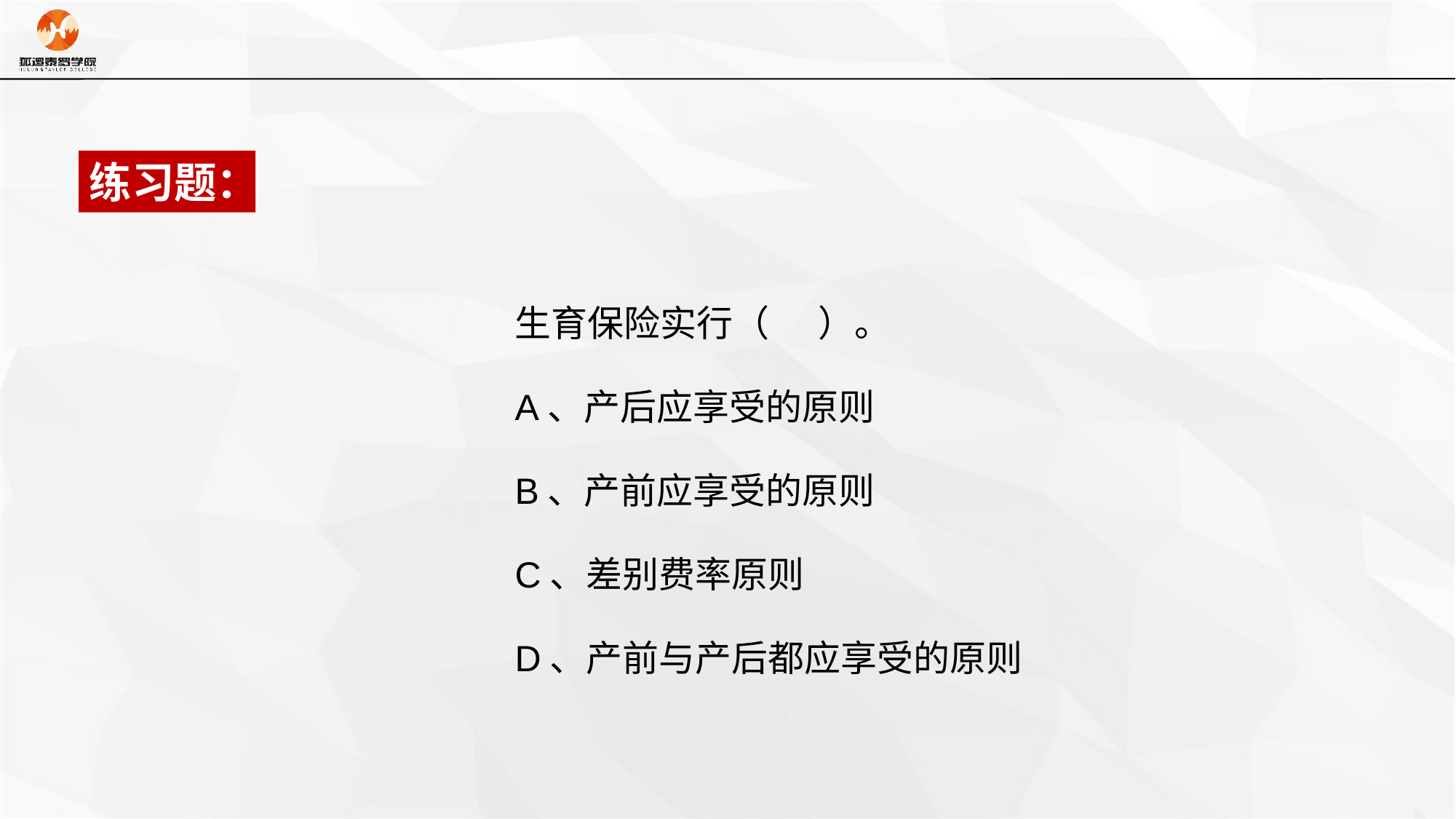

练习题：
生育保险实行（      ）。
A、产后应享受的原则
B、产前应享受的原则
C、差别费率原则
D、产前与产后都应享受的原则